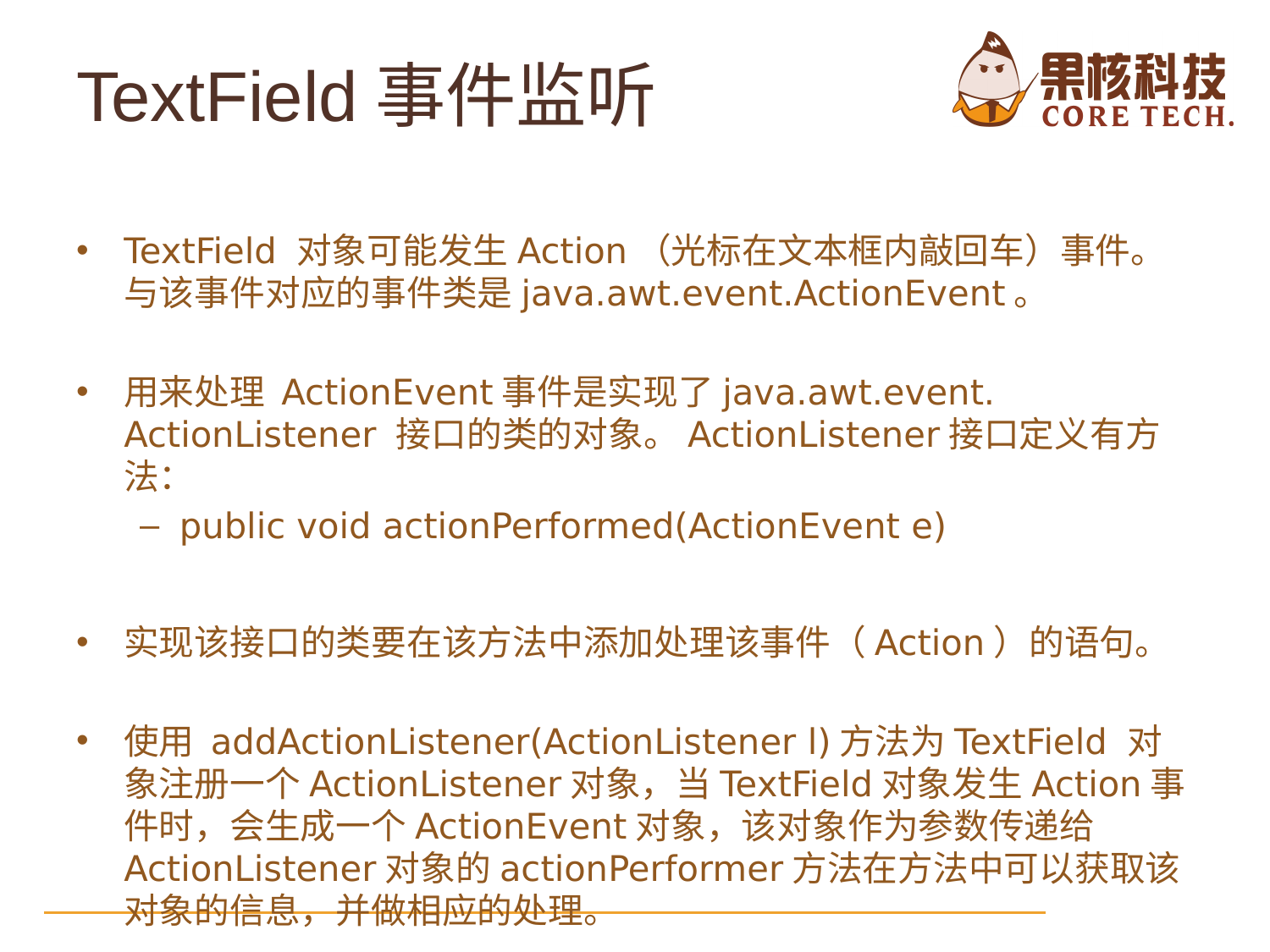

# TextField事件监听
TextField 对象可能发生Action（光标在文本框内敲回车）事件。与该事件对应的事件类是java.awt.event.ActionEvent。

用来处理 ActionEvent事件是实现了java.awt.event. ActionListener 接口的类的对象。ActionListener接口定义有方法：
public void actionPerformed(ActionEvent e)

实现该接口的类要在该方法中添加处理该事件（Action）的语句。

使用 addActionListener(ActionListener l)方法为TextField 对象注册一个ActionListener对象，当TextField对象发生Action事件时，会生成一个ActionEvent对象，该对象作为参数传递给ActionListener对象的actionPerformer方法在方法中可以获取该对象的信息，并做相应的处理。